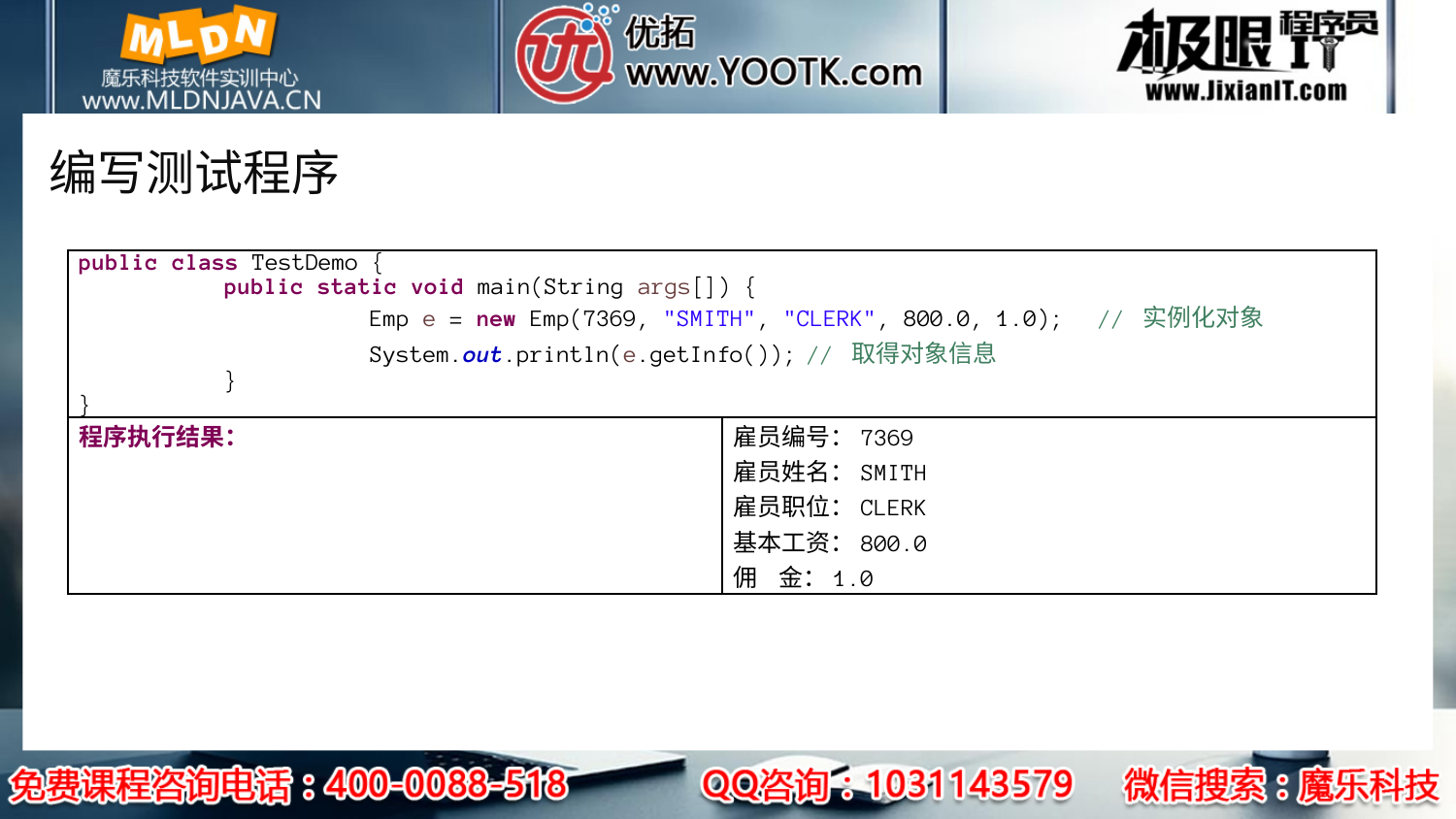

# 编写测试程序
| public class TestDemo { public static void main(String args[]) { Emp e = new Emp(7369, "SMITH", "CLERK", 800.0, 1.0); // 实例化对象 System.out.println(e.getInfo()); // 取得对象信息 } } |  |
| --- | --- |
| 程序执行结果： | 雇员编号：7369 雇员姓名：SMITH 雇员职位：CLERK 基本工资：800.0 佣 金：1.0 |